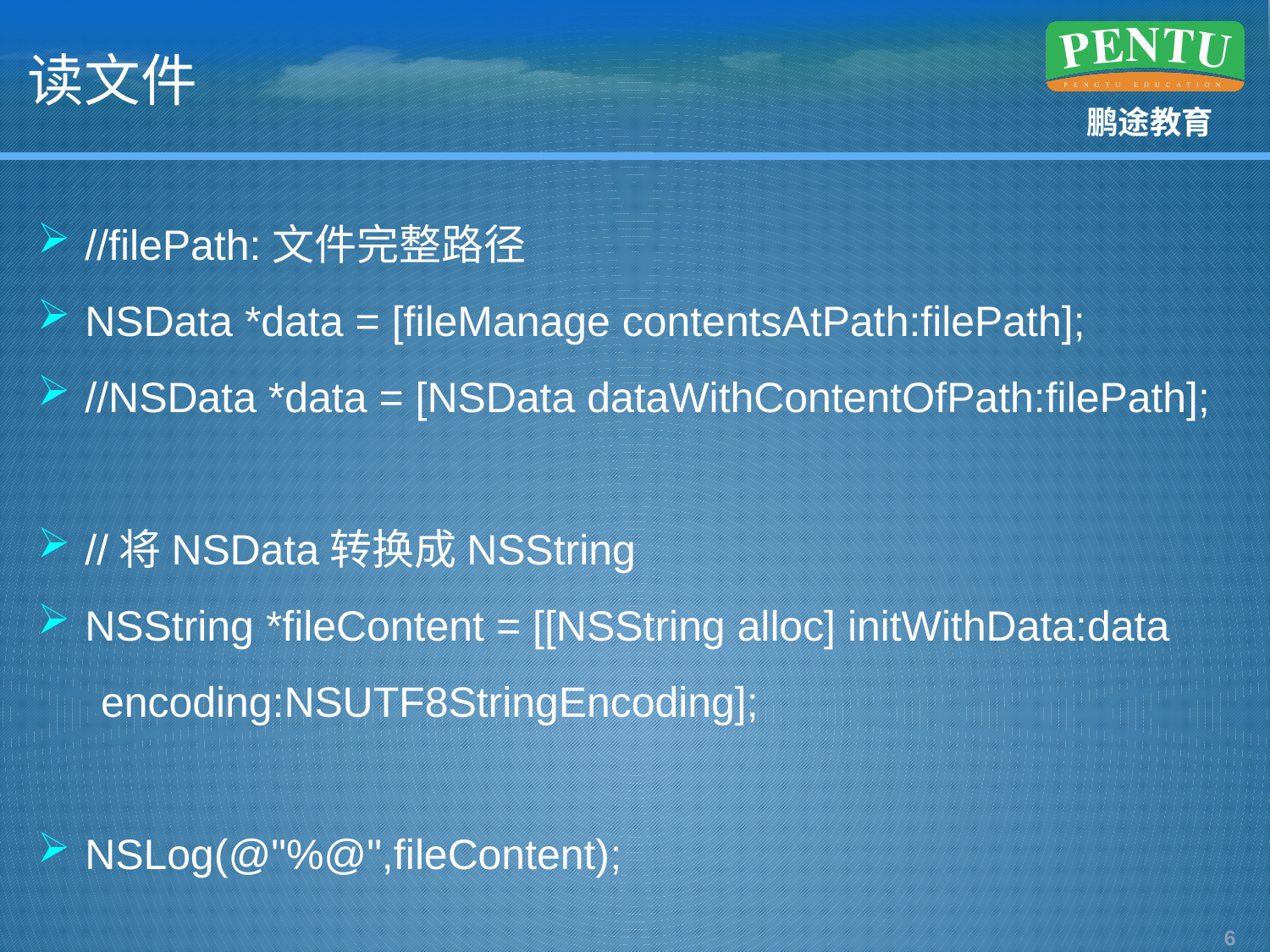

# 读文件
//filePath:文件完整路径
NSData *data = [fileManage contentsAtPath:filePath];
//NSData *data = [NSData dataWithContentOfPath:filePath];

//将NSData转换成NSString
NSString *fileContent = [[NSString alloc] initWithData:data
encoding:NSUTF8StringEncoding];

NSLog(@"%@",fileContent);
6